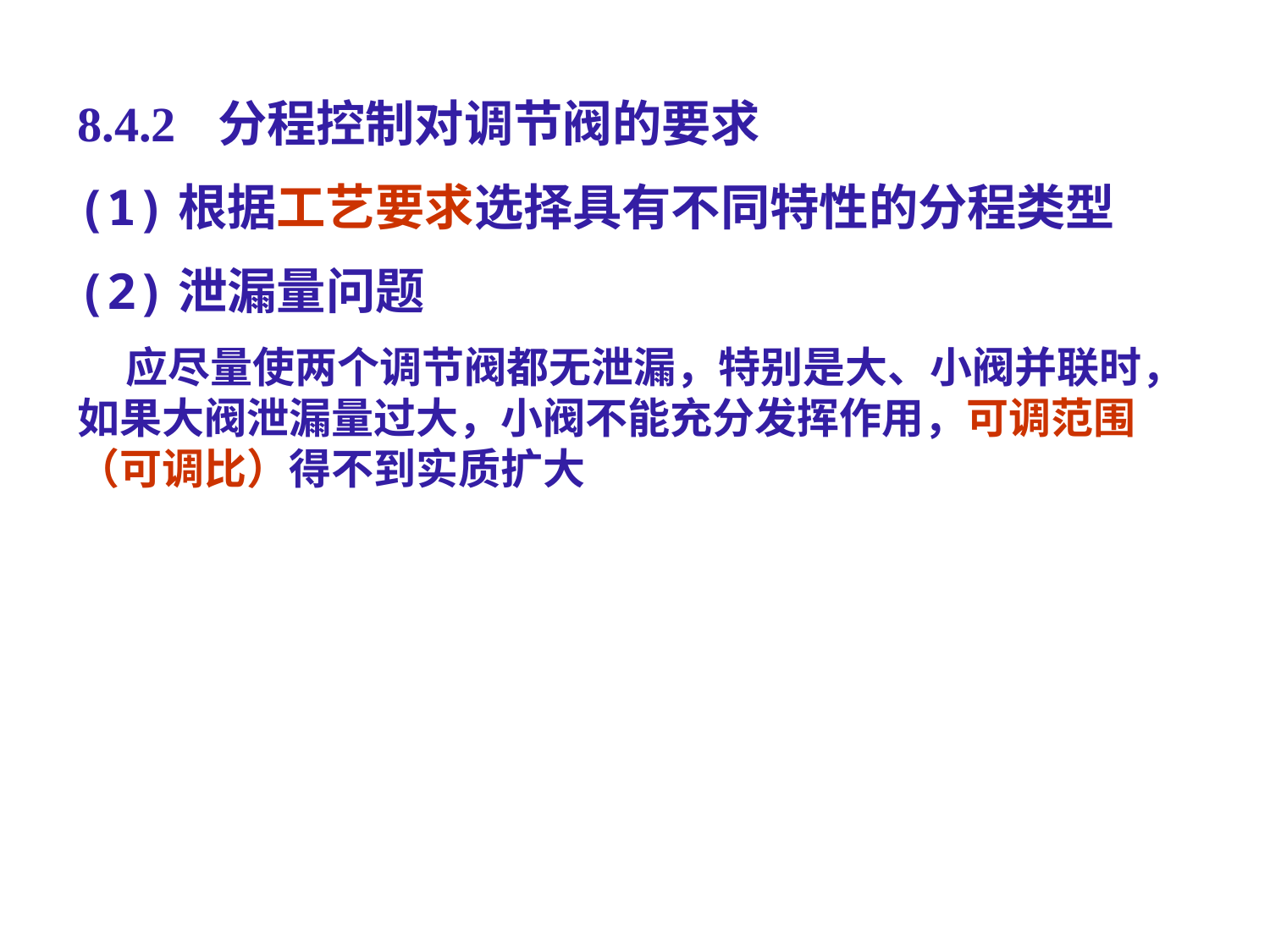

8.4.2 分程控制对调节阀的要求
(1)根据工艺要求选择具有不同特性的分程类型
(2)泄漏量问题
    应尽量使两个调节阀都无泄漏，特别是大、小阀并联时，如果大阀泄漏量过大，小阀不能充分发挥作用，可调范围（可调比）得不到实质扩大